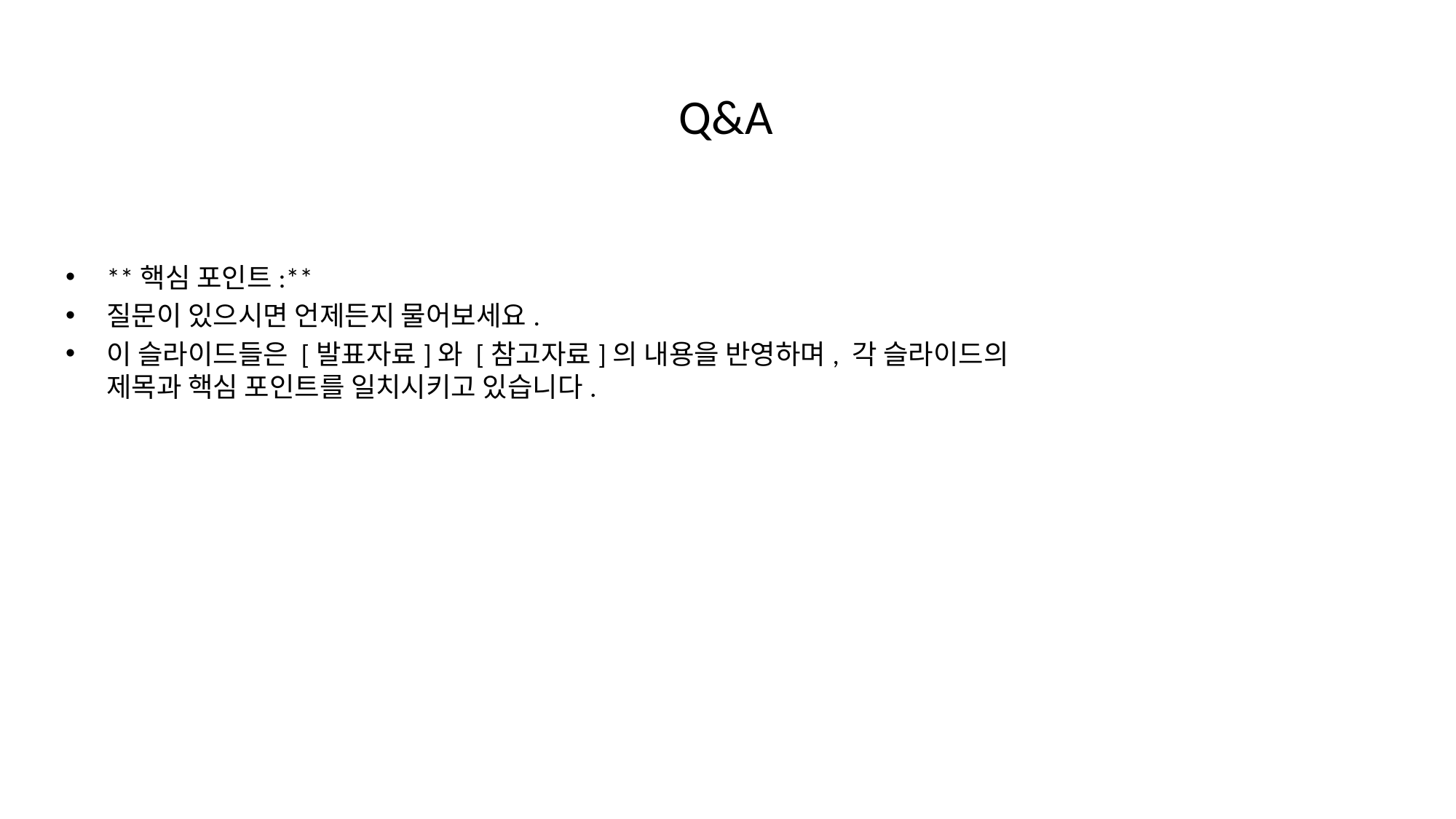

# Q&A

**핵심 포인트:**
질문이 있으시면 언제든지 물어보세요.
이 슬라이드들은 [발표자료]와 [참고자료]의 내용을 반영하며, 각 슬라이드의 제목과 핵심 포인트를 일치시키고 있습니다.